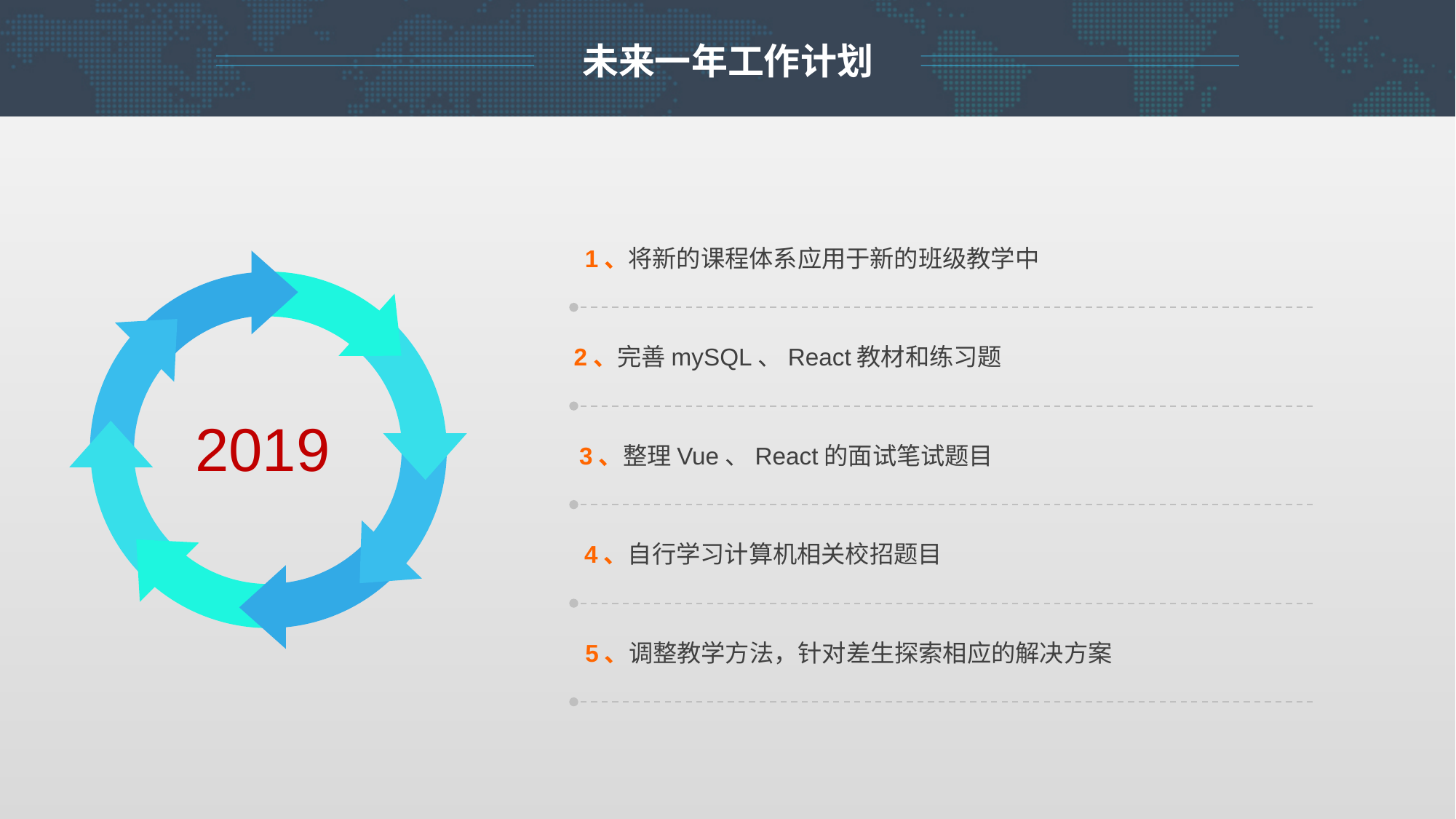

未来一年工作计划
1、将新的课程体系应用于新的班级教学中

2、完善mySQL、React教材和练习题
2019
3、整理Vue、React的面试笔试题目
4、自行学习计算机相关校招题目
5、调整教学方法，针对差生探索相应的解决方案